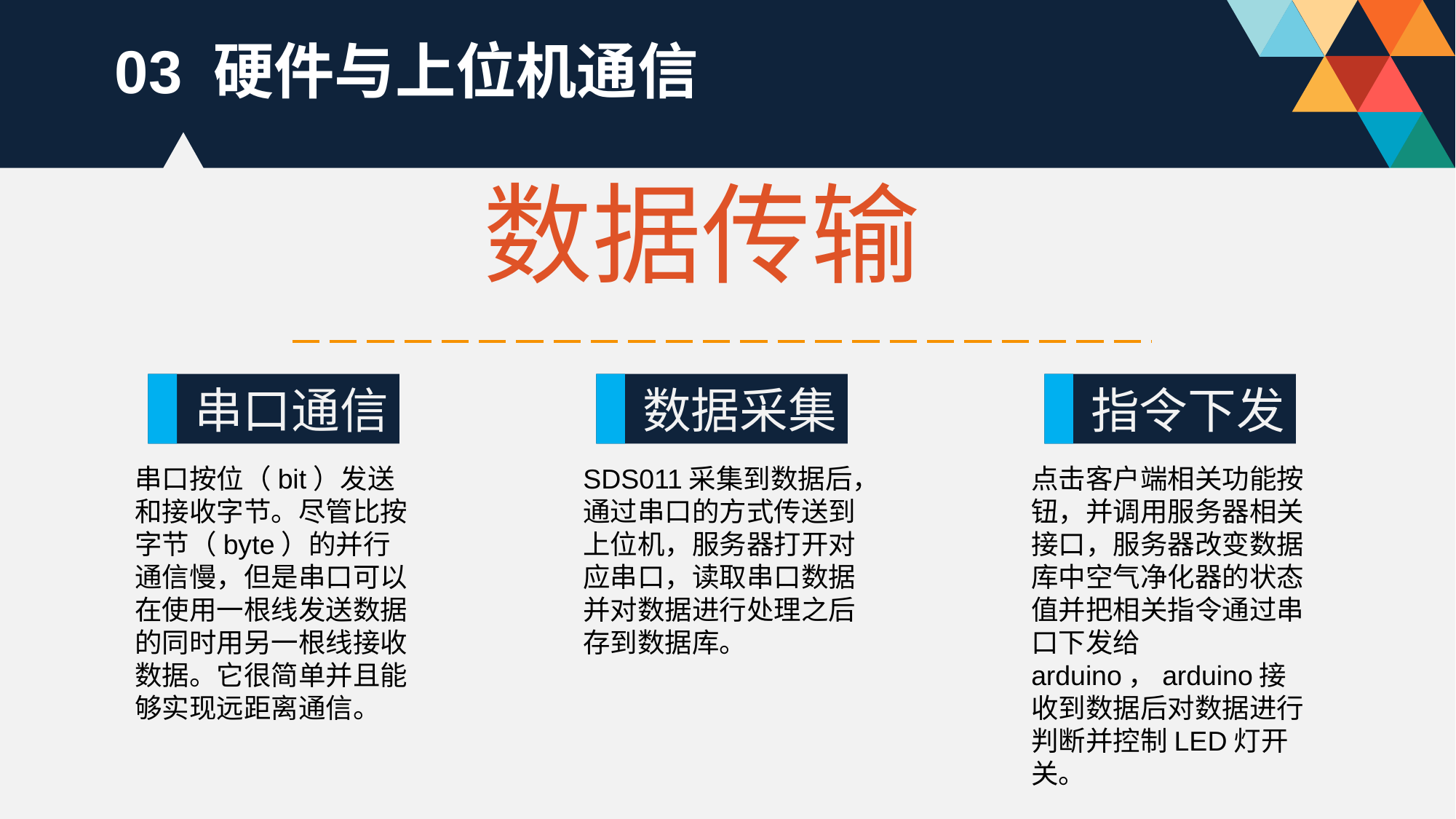

03 硬件与上位机通信
数据传输
指令下发

数据采集

串口通信

串口按位（bit）发送和接收字节。尽管比按字节（byte）的并行通信慢，但是串口可以在使用一根线发送数据的同时用另一根线接收数据。它很简单并且能够实现远距离通信。
SDS011采集到数据后，通过串口的方式传送到上位机，服务器打开对应串口，读取串口数据并对数据进行处理之后存到数据库。
点击客户端相关功能按钮，并调用服务器相关接口，服务器改变数据库中空气净化器的状态值并把相关指令通过串口下发给arduino，arduino接收到数据后对数据进行判断并控制LED灯开关。